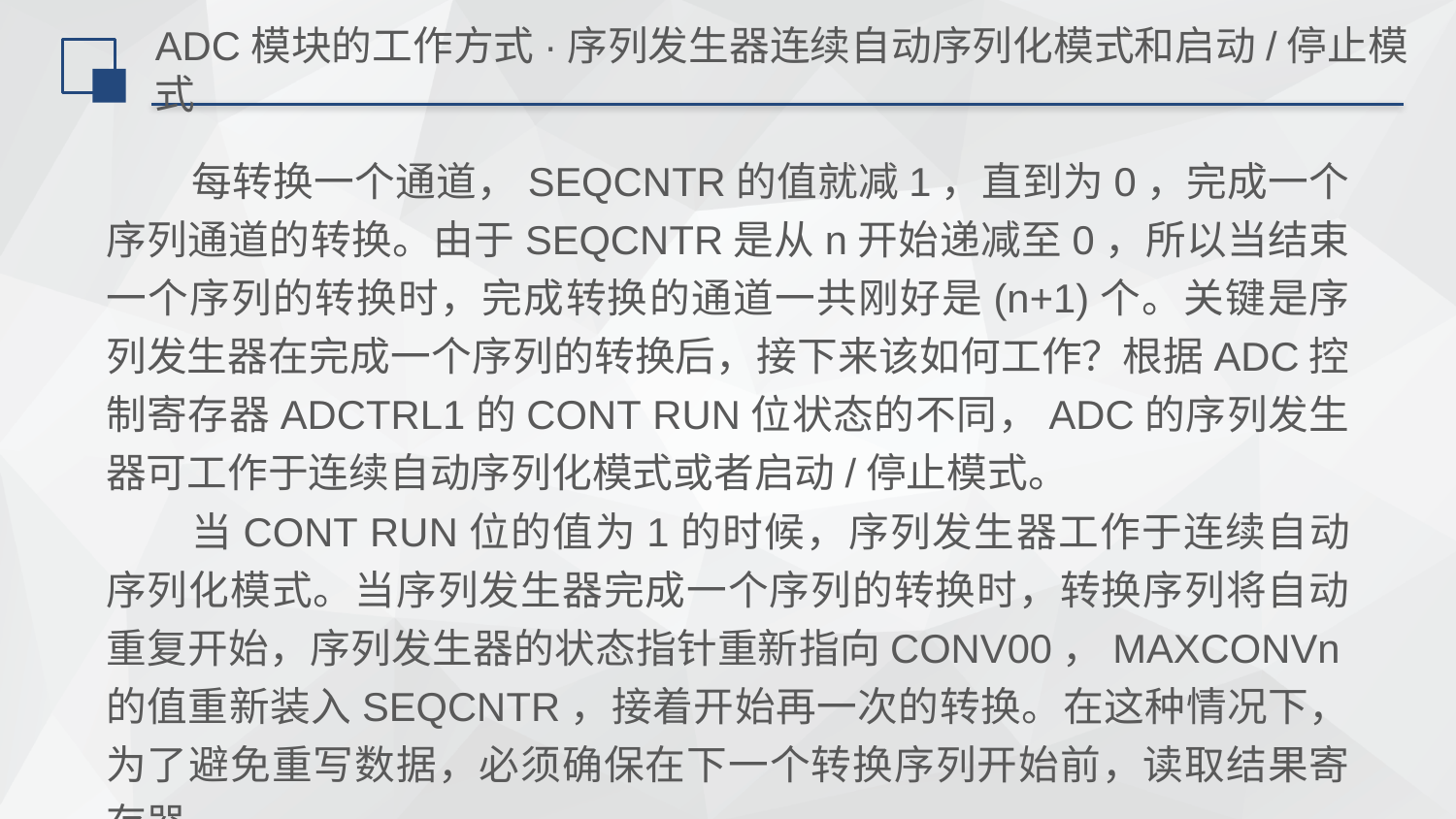

# ADC模块的工作方式·序列发生器连续自动序列化模式和启动/停止模式
每转换一个通道，SEQCNTR的值就减1，直到为0，完成一个序列通道的转换。由于SEQCNTR是从n开始递减至0，所以当结束一个序列的转换时，完成转换的通道一共刚好是(n+1)个。关键是序列发生器在完成一个序列的转换后，接下来该如何工作？根据ADC控制寄存器ADCTRL1的CONT RUN位状态的不同，ADC的序列发生器可工作于连续自动序列化模式或者启动/停止模式。
当CONT RUN位的值为1的时候，序列发生器工作于连续自动序列化模式。当序列发生器完成一个序列的转换时，转换序列将自动重复开始，序列发生器的状态指针重新指向CONV00，MAXCONVn的值重新装入SEQCNTR，接着开始再一次的转换。在这种情况下，为了避免重写数据，必须确保在下一个转换序列开始前，读取结果寄存器。